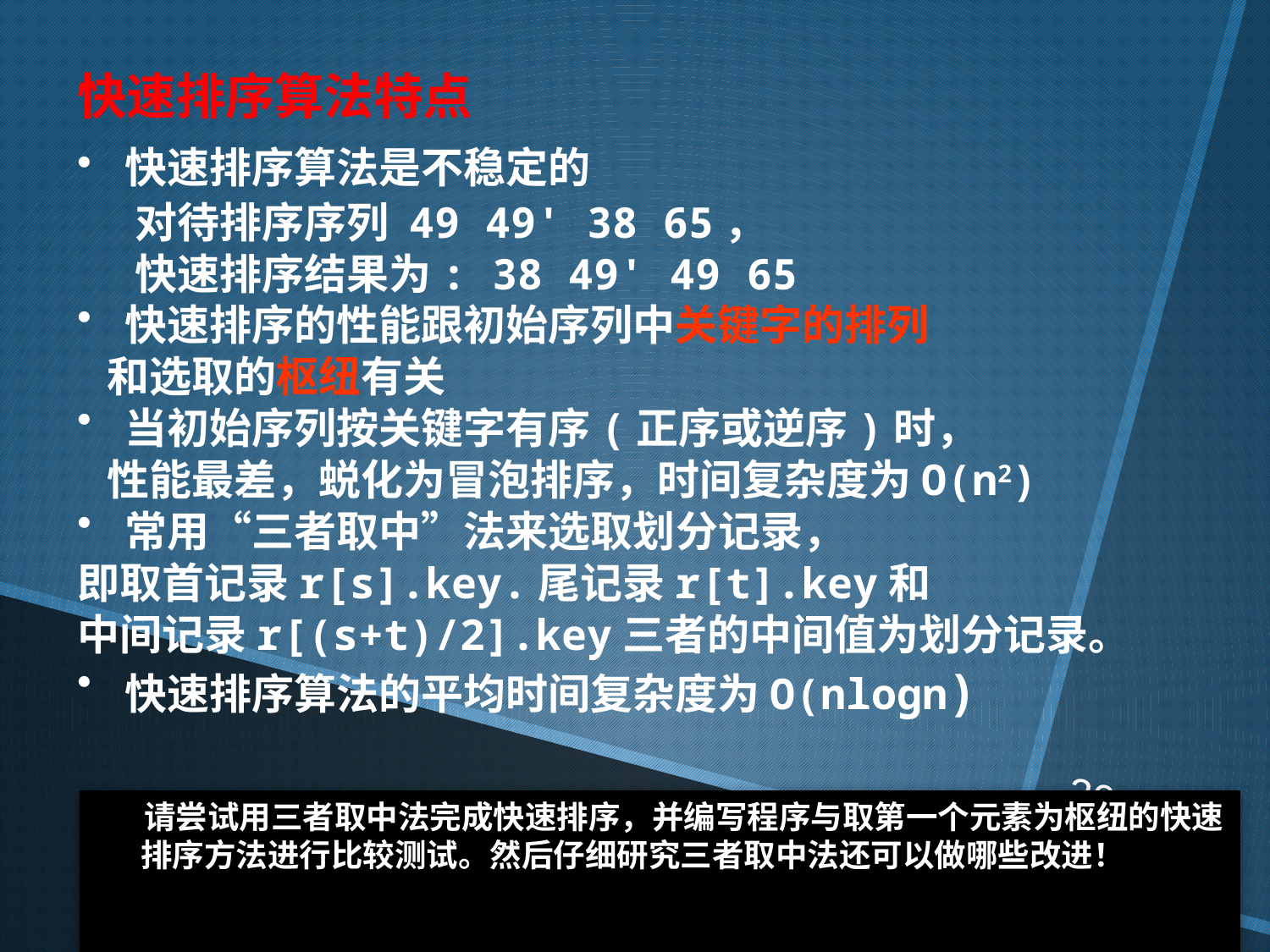

快速排序算法特点
快速排序算法是不稳定的
     对待排序序列 49 49' 38 65，
     快速排序结果为: 38 49' 49 65
快速排序的性能跟初始序列中关键字的排列
  和选取的枢纽有关
当初始序列按关键字有序(正序或逆序)时，
  性能最差，蜕化为冒泡排序，时间复杂度为O(n2)
常用“三者取中”法来选取划分记录，
即取首记录r[s].key.尾记录r[t].key和
中间记录r[(s+t)/2].key三者的中间值为划分记录。
快速排序算法的平均时间复杂度为O(nlogn)

20
      请尝试用三者取中法完成快速排序，并编写程序与取第一个元素为枢纽的快速排序方法进行比较测试。然后仔细研究三者取中法还可以做哪些改进！
Shuju.jiegou@163.com
电子科技计算机学院